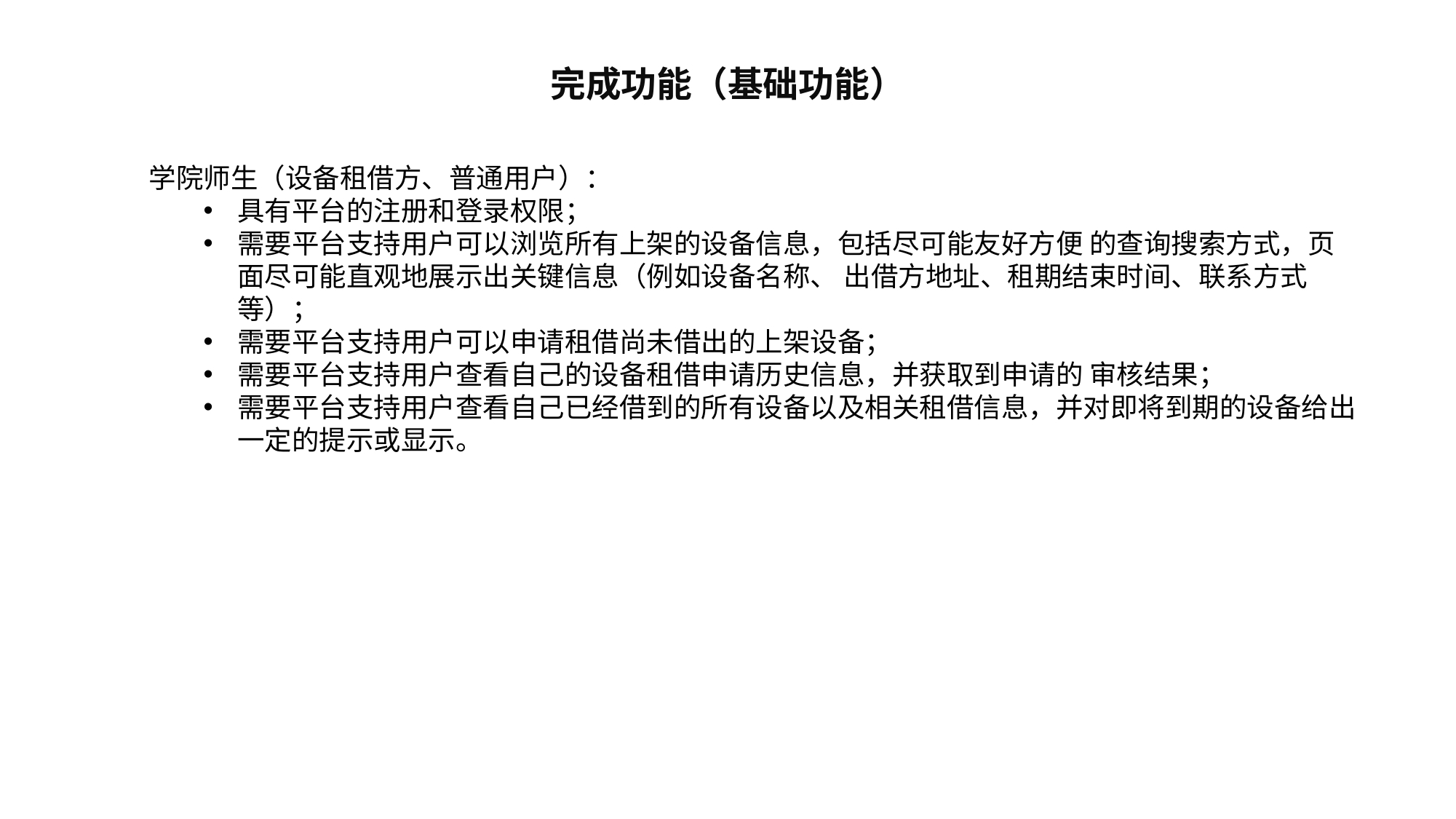

完成功能（基础功能）
学院师生（设备租借方、普通用户）：
具有平台的注册和登录权限；
需要平台支持用户可以浏览所有上架的设备信息，包括尽可能友好方便 的查询搜索方式，页面尽可能直观地展示出关键信息（例如设备名称、 出借方地址、租期结束时间、联系方式等）；
需要平台支持用户可以申请租借尚未借出的上架设备；
需要平台支持用户查看自己的设备租借申请历史信息，并获取到申请的 审核结果；
需要平台支持用户查看自己已经借到的所有设备以及相关租借信息，并对即将到期的设备给出一定的提示或显示。